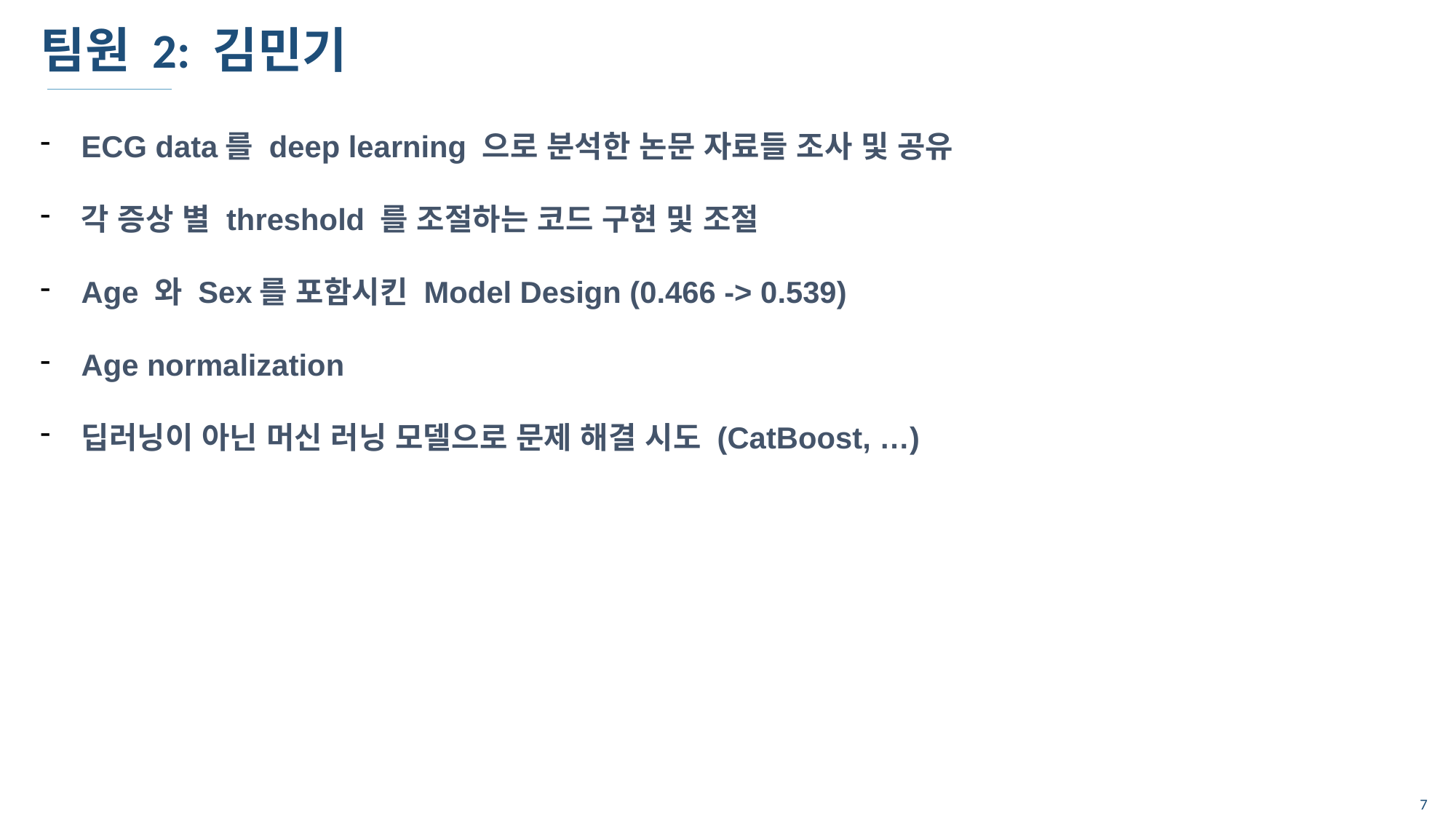

# 팀원 2: 김민기
ECG data를 deep learning 으로 분석한 논문 자료들 조사 및 공유

각 증상 별 threshold 를 조절하는 코드 구현 및 조절

Age 와 Sex를 포함시킨 Model Design (0.466 -> 0.539)

Age normalization

딥러닝이 아닌 머신 러닝 모델으로 문제 해결 시도 (CatBoost, …)

7